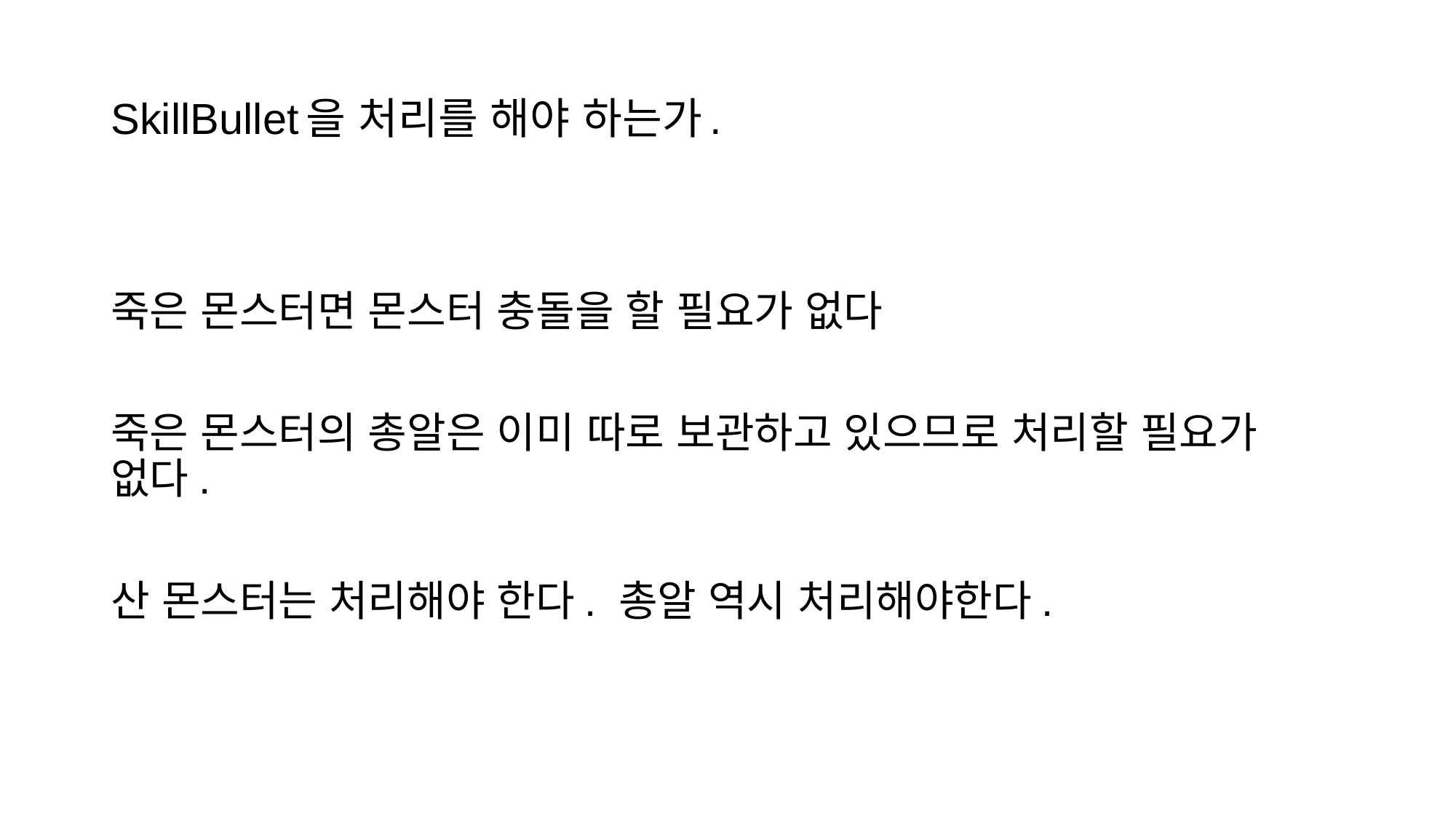

# SkillBullet을 처리를 해야 하는가.

죽은 몬스터면 몬스터 충돌을 할 필요가 없다

죽은 몬스터의 총알은 이미 따로 보관하고 있으므로 처리할 필요가 없다.

산 몬스터는 처리해야 한다. 총알 역시 처리해야한다.